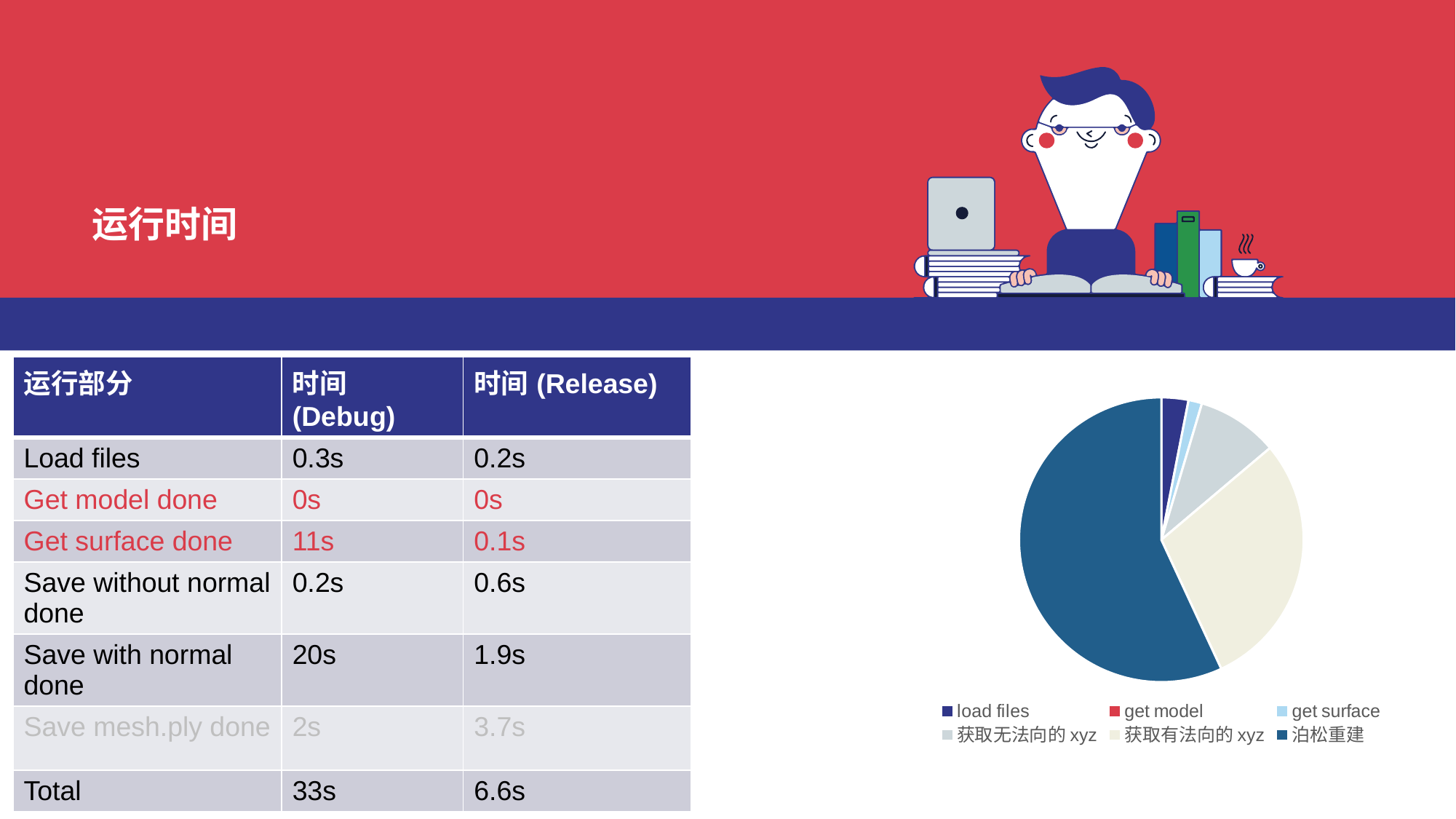

# 运行时间
| 运行部分 | 时间(Debug) | 时间(Release) |
| --- | --- | --- |
| Load files | 0.3s | 0.2s |
| Get model done | 0s | 0s |
| Get surface done | 11s | 0.1s |
| Save without normal done | 0.2s | 0.6s |
| Save with normal done | 20s | 1.9s |
| Save mesh.ply done | 2s | 3.7s |
| Total | 33s | 6.6s |

### Chart

| Category | 列1 |
|---|---|
| load files | 0.2 |
| get model | 0.0 |
| get surface | 0.1 |
| 获取无法向的xyz | 0.6 |
| 获取有法向的xyz | 1.9 |
| 泊松重建 | 3.7 |